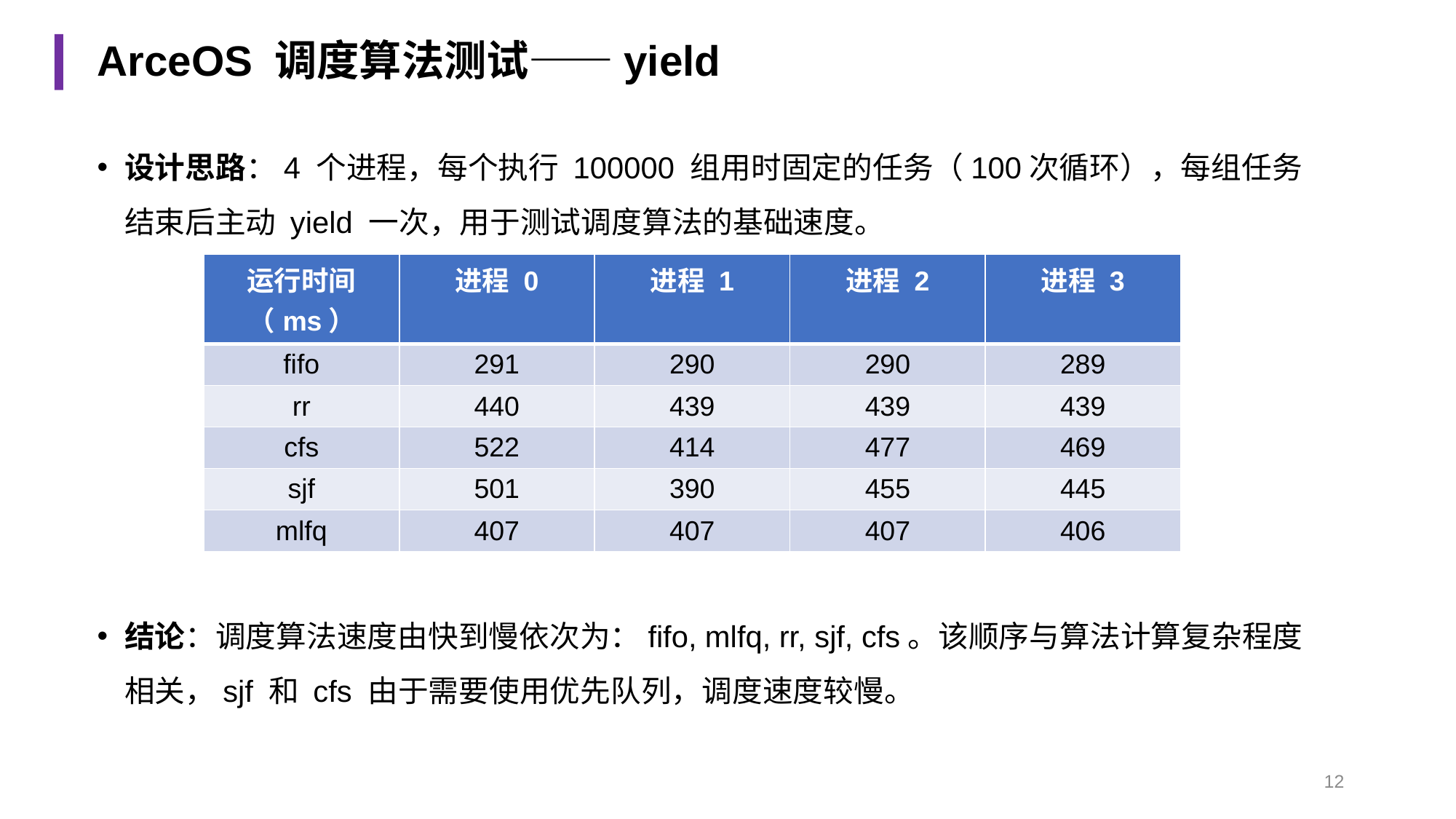

# ArceOS 调度算法测试——yield

设计思路：4 个进程，每个执行 100000 组用时固定的任务（100次循环），每组任务结束后主动 yield 一次，用于测试调度算法的基础速度。
| 运行时间（ms） | 进程 0 | 进程 1 | 进程 2 | 进程 3 |
| --- | --- | --- | --- | --- |
| fifo | 291 | 290 | 290 | 289 |
| rr | 440 | 439 | 439 | 439 |
| cfs | 522 | 414 | 477 | 469 |
| sjf | 501 | 390 | 455 | 445 |
| mlfq | 407 | 407 | 407 | 406 |
结论：调度算法速度由快到慢依次为：fifo, mlfq, rr, sjf, cfs。该顺序与算法计算复杂程度相关，sjf 和 cfs 由于需要使用优先队列，调度速度较慢。
12